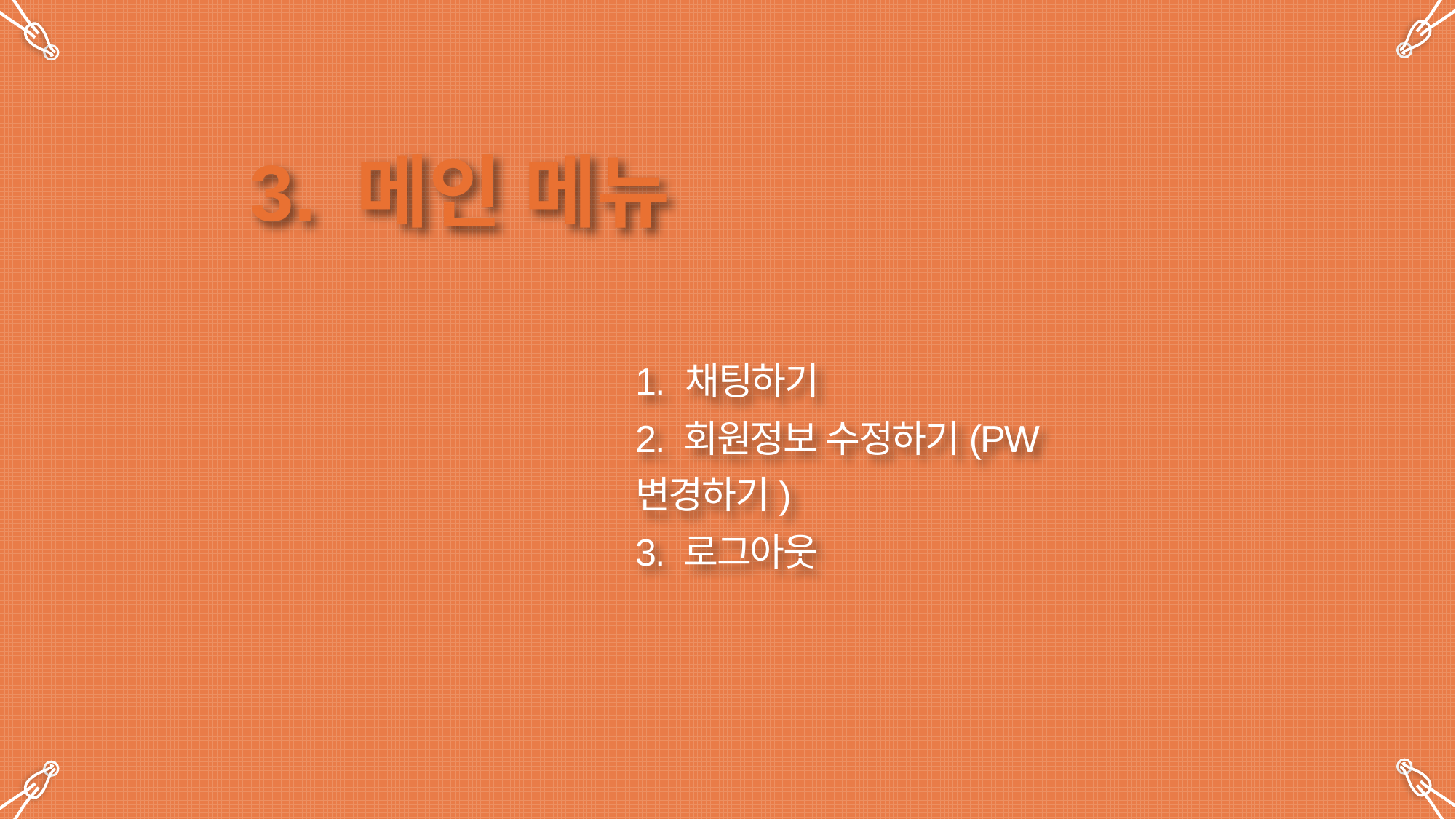

3. 메인 메뉴
1. 채팅하기
2. 회원정보 수정하기(PW 변경하기)
3. 로그아웃